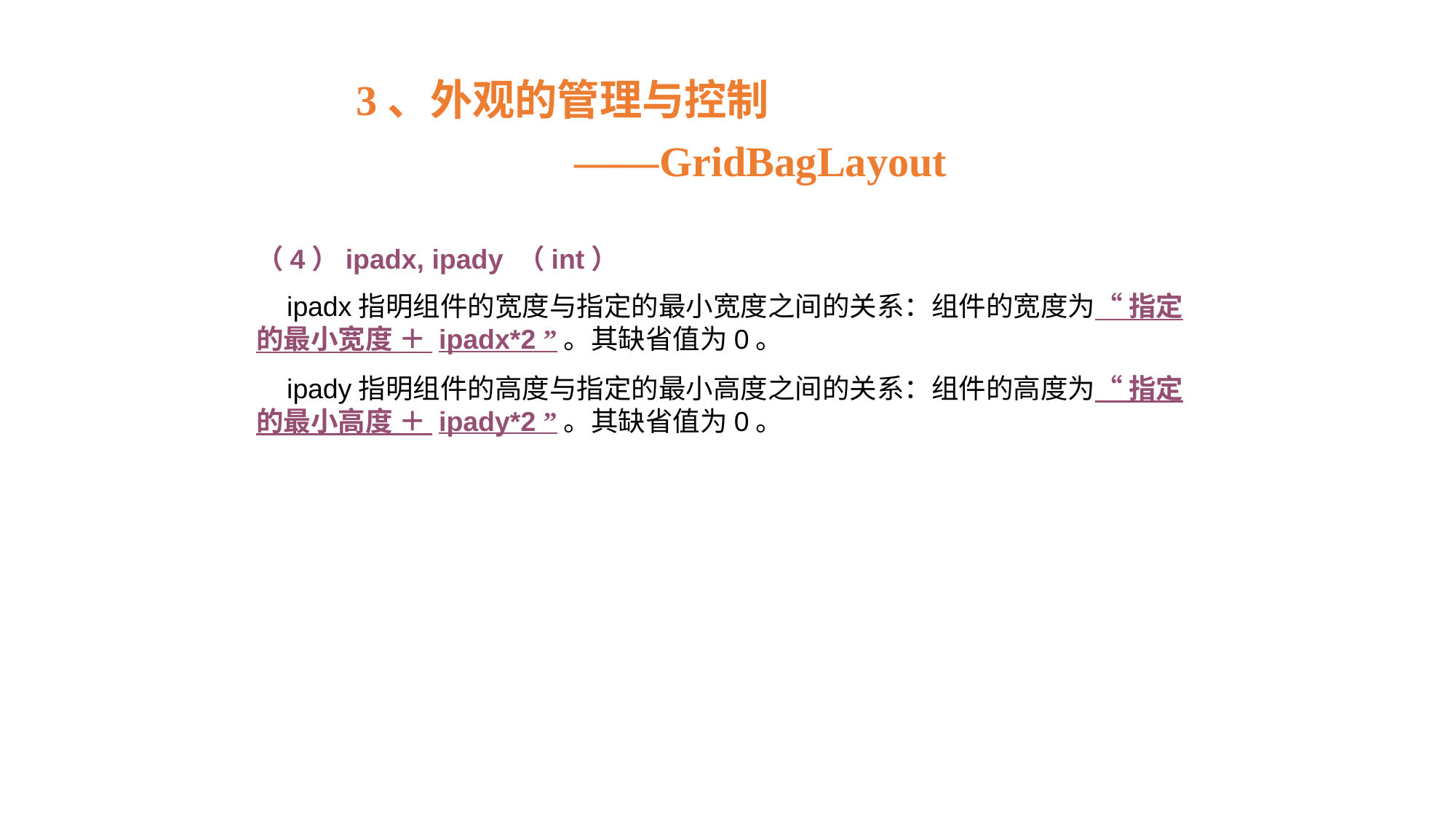

3、外观的管理与控制
		——GridBagLayout
（4）ipadx, ipady （int）

    ipadx指明组件的宽度与指定的最小宽度之间的关系：组件的宽度为“ 指定的最小宽度 ＋ ipadx*2 ”。其缺省值为0。

    ipady指明组件的高度与指定的最小高度之间的关系：组件的高度为“ 指定的最小高度 ＋ ipady*2 ”。其缺省值为0。